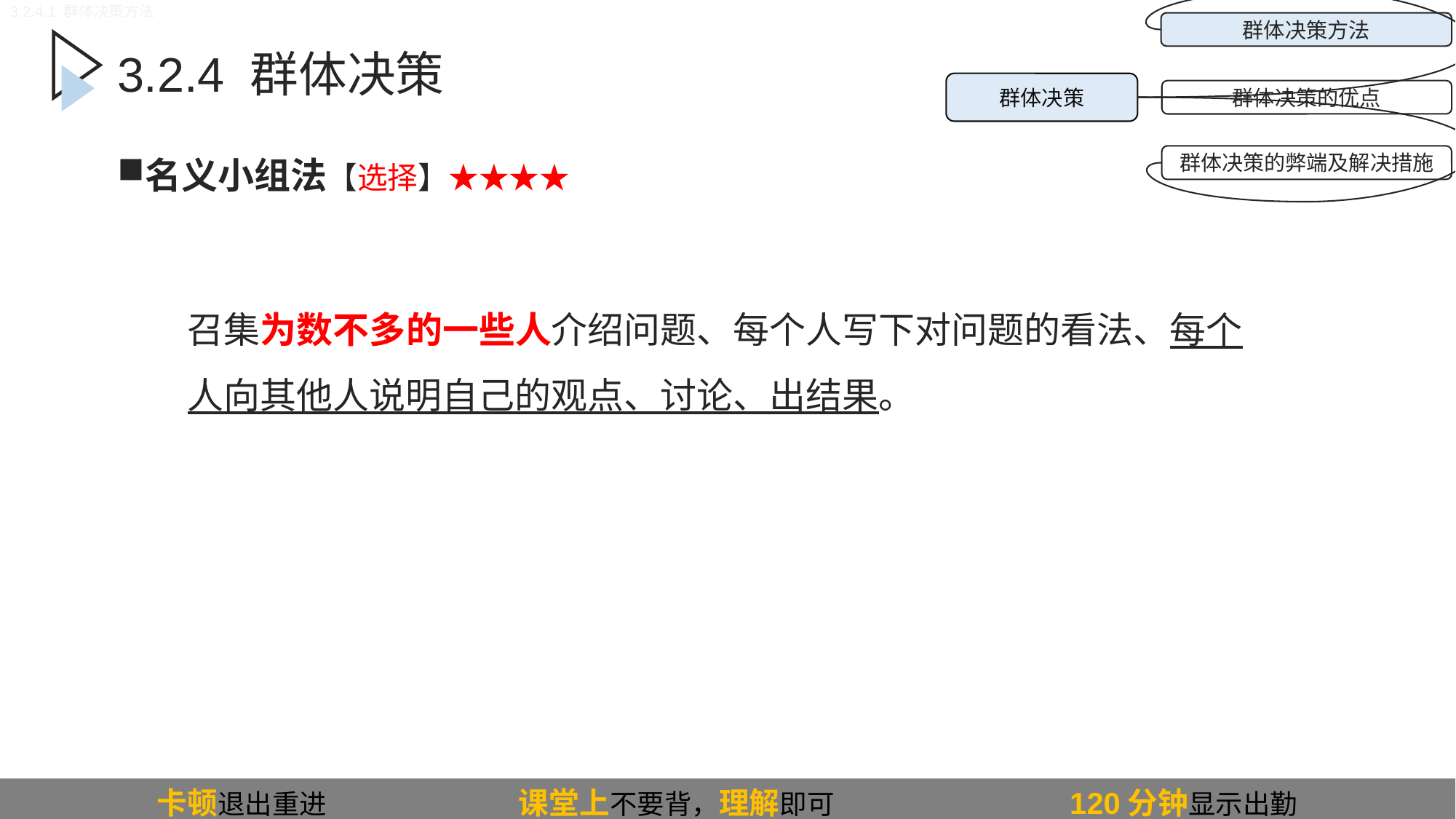

3.2.4.1 群体决策方法
群体决策方法
群体决策
群体决策的优点
群体决策的弊端及解决措施
3.2.4 群体决策
名义小组法【选择】★★★★

召集为数不多的一些人介绍问题、每个人写下对问题的看法、每个人向其他人说明自己的观点、讨论、出结果。